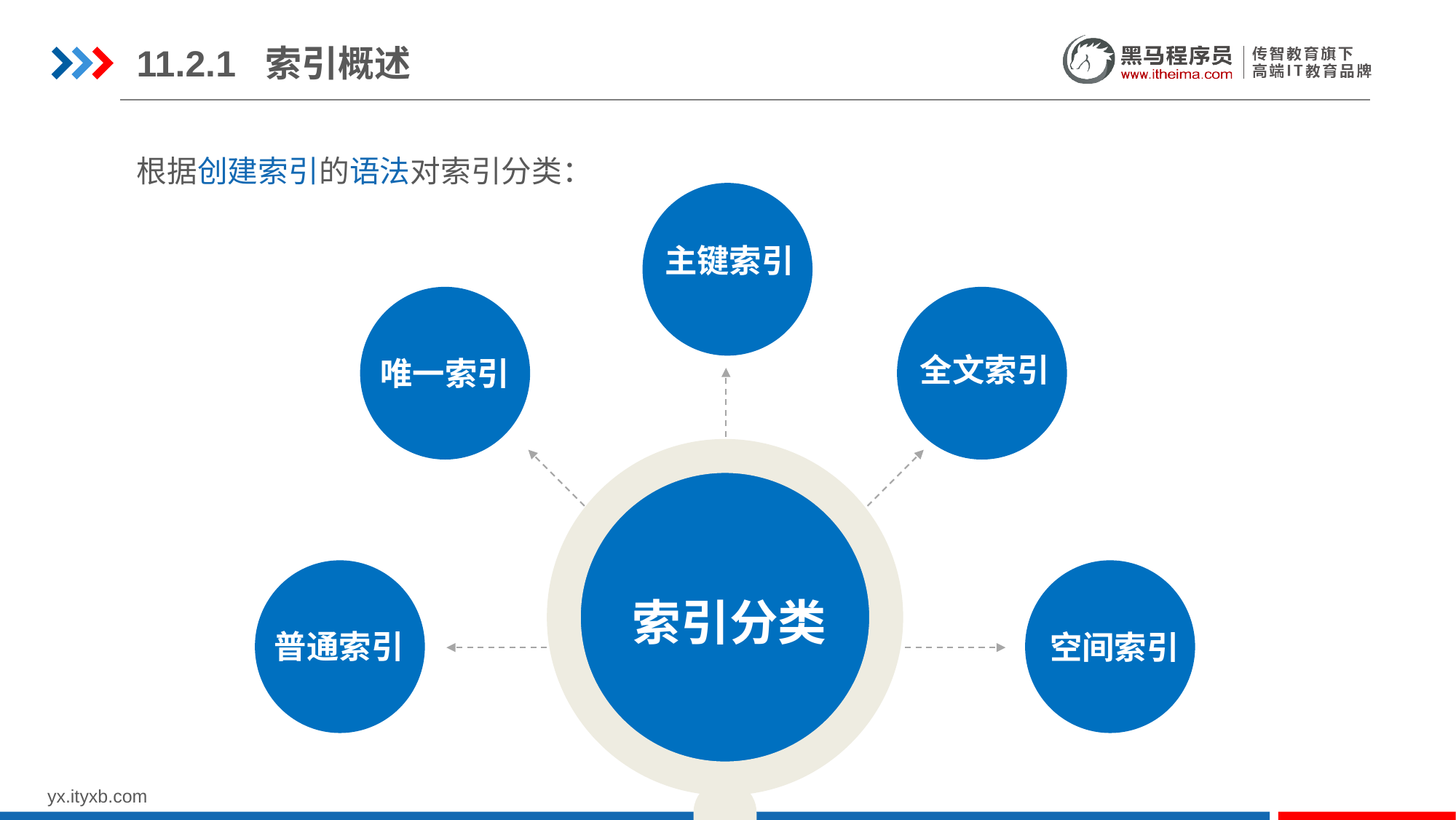

11.2.1  索引概述
根据创建索引的语法对索引分类：

主键索引

全文索引
唯一索引

索引分类
普通索引
空间索引